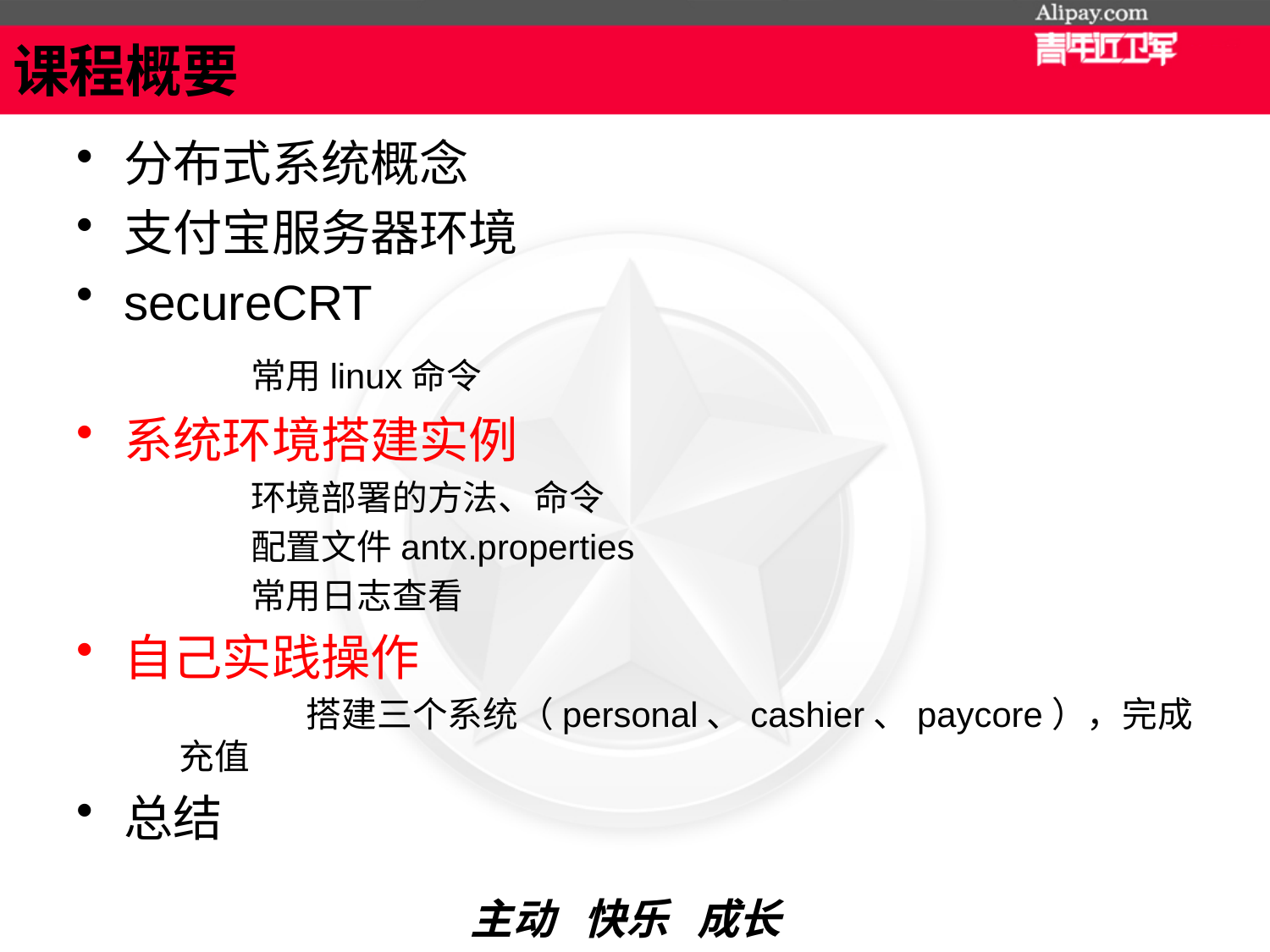

# 课程概要
分布式系统概念
支付宝服务器环境
secureCRT
		常用linux命令
系统环境搭建实例
		环境部署的方法、命令
		配置文件antx.properties
		常用日志查看
自己实践操作
		搭建三个系统（personal、cashier、paycore），完成充值
总结
主动   快乐   成长